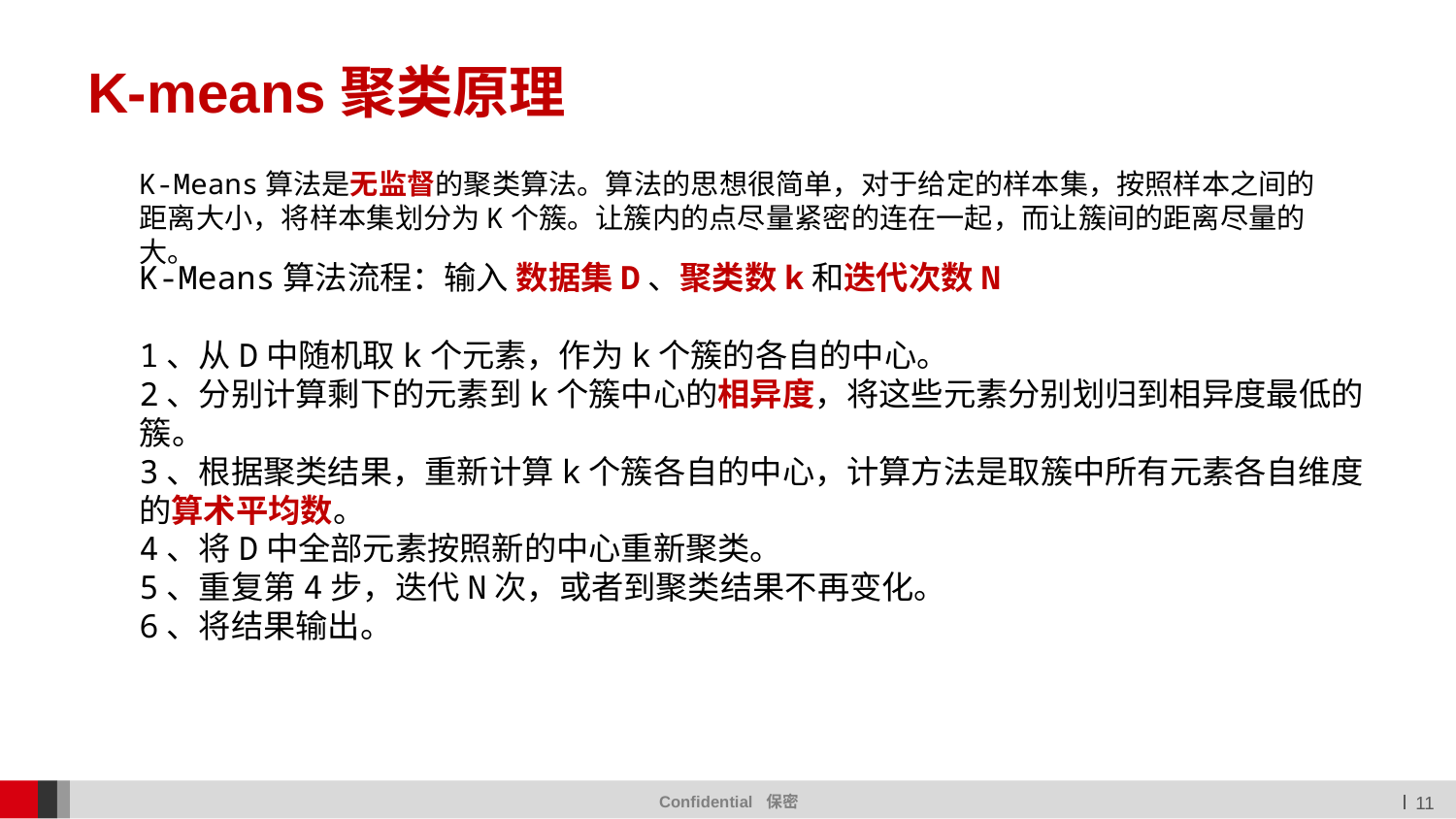

# K-means聚类原理
K-Means算法是无监督的聚类算法。算法的思想很简单，对于给定的样本集，按照样本之间的距离大小，将样本集划分为K个簇。让簇内的点尽量紧密的连在一起，而让簇间的距离尽量的大。

K-Means算法流程：输入 数据集D、聚类数k和迭代次数N

1、从D中随机取k个元素，作为k个簇的各自的中心。
2、分别计算剩下的元素到k个簇中心的相异度，将这些元素分别划归到相异度最低的簇。
3、根据聚类结果，重新计算k个簇各自的中心，计算方法是取簇中所有元素各自维度的算术平均数。
4、将D中全部元素按照新的中心重新聚类。
5、重复第4步，迭代N次，或者到聚类结果不再变化。
6、将结果输出。